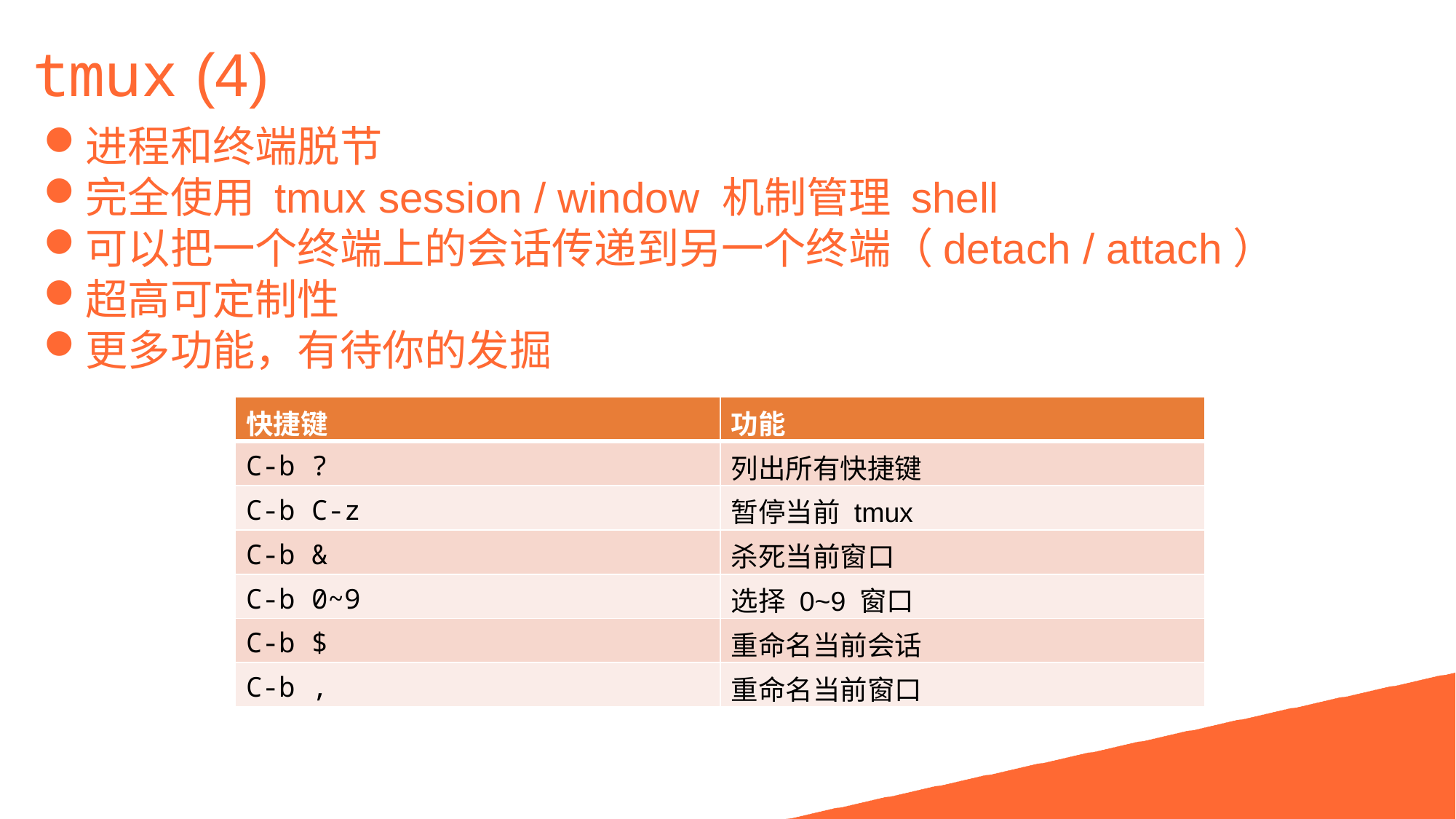

tmux (4)
进程和终端脱节
完全使用 tmux session / window 机制管理 shell
可以把一个终端上的会话传递到另一个终端（detach / attach）
超高可定制性
更多功能，有待你的发掘
| 快捷键 | 功能 |
| --- | --- |
| C-b ? | 列出所有快捷键 |
| C-b C-z | 暂停当前 tmux |
| C-b & | 杀死当前窗口 |
| C-b 0~9 | 选择 0~9 窗口 |
| C-b $ | 重命名当前会话 |
| C-b , | 重命名当前窗口 |